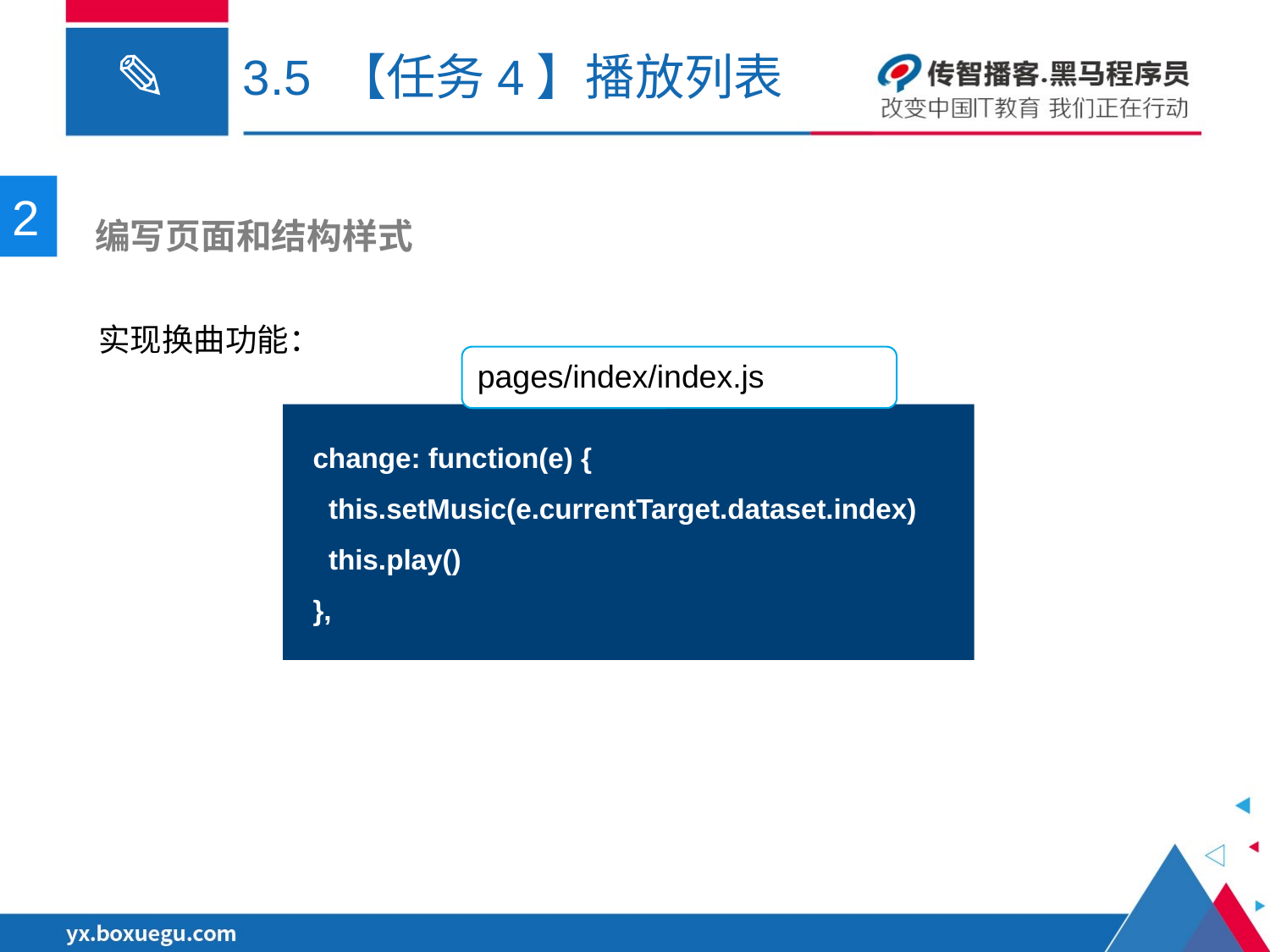

# 3.5 【任务4】播放列表

2
  编写页面和结构样式
实现换曲功能：
pages/index/index.js

change: function(e) {
  this.setMusic(e.currentTarget.dataset.index)
  this.play()
},